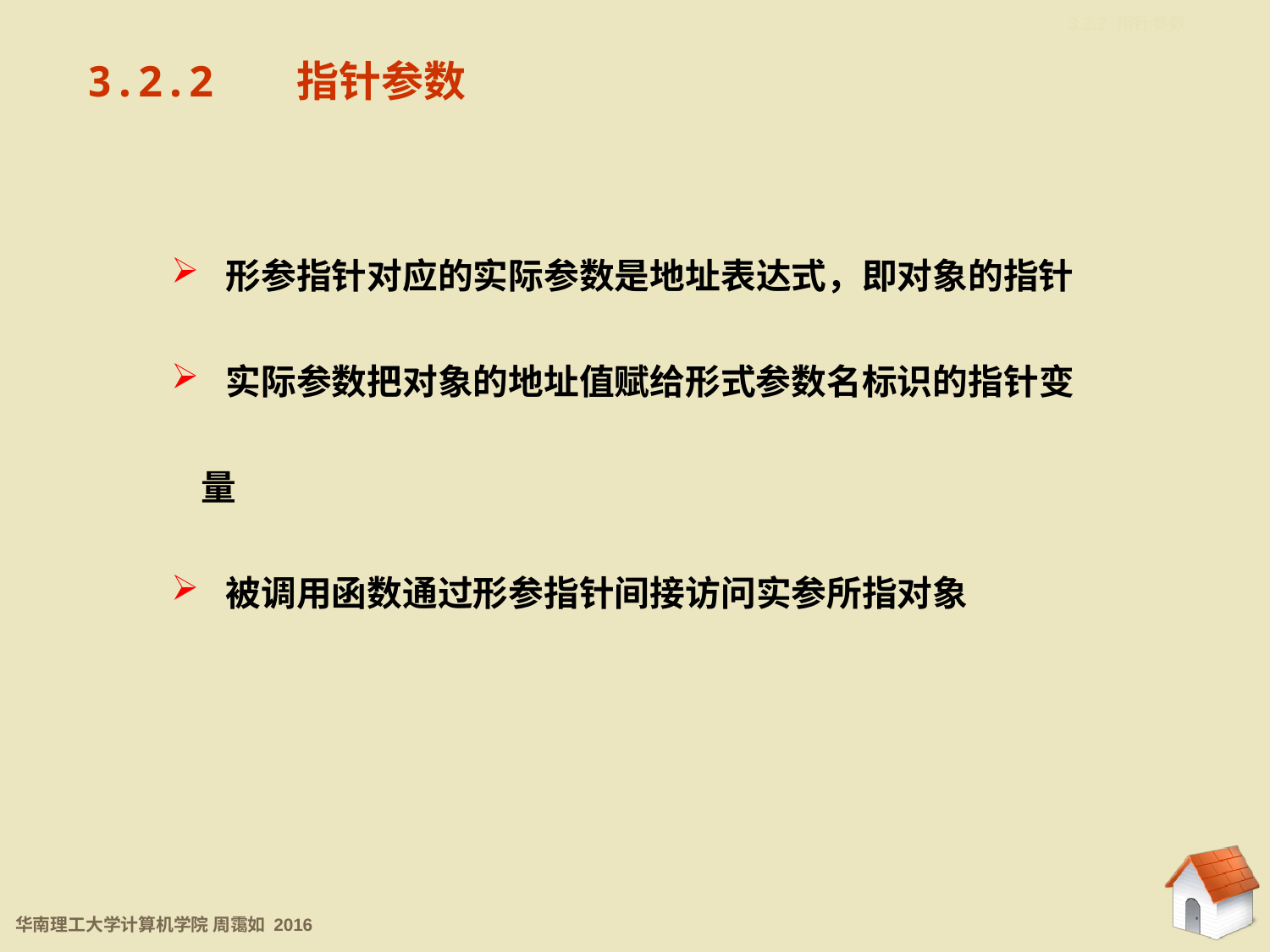

3.2.2 指针参数
3.2.2	 指针参数
  形参指针对应的实际参数是地址表达式，即对象的指针
  实际参数把对象的地址值赋给形式参数名标识的指针变量
  被调用函数通过形参指针间接访问实参所指对象